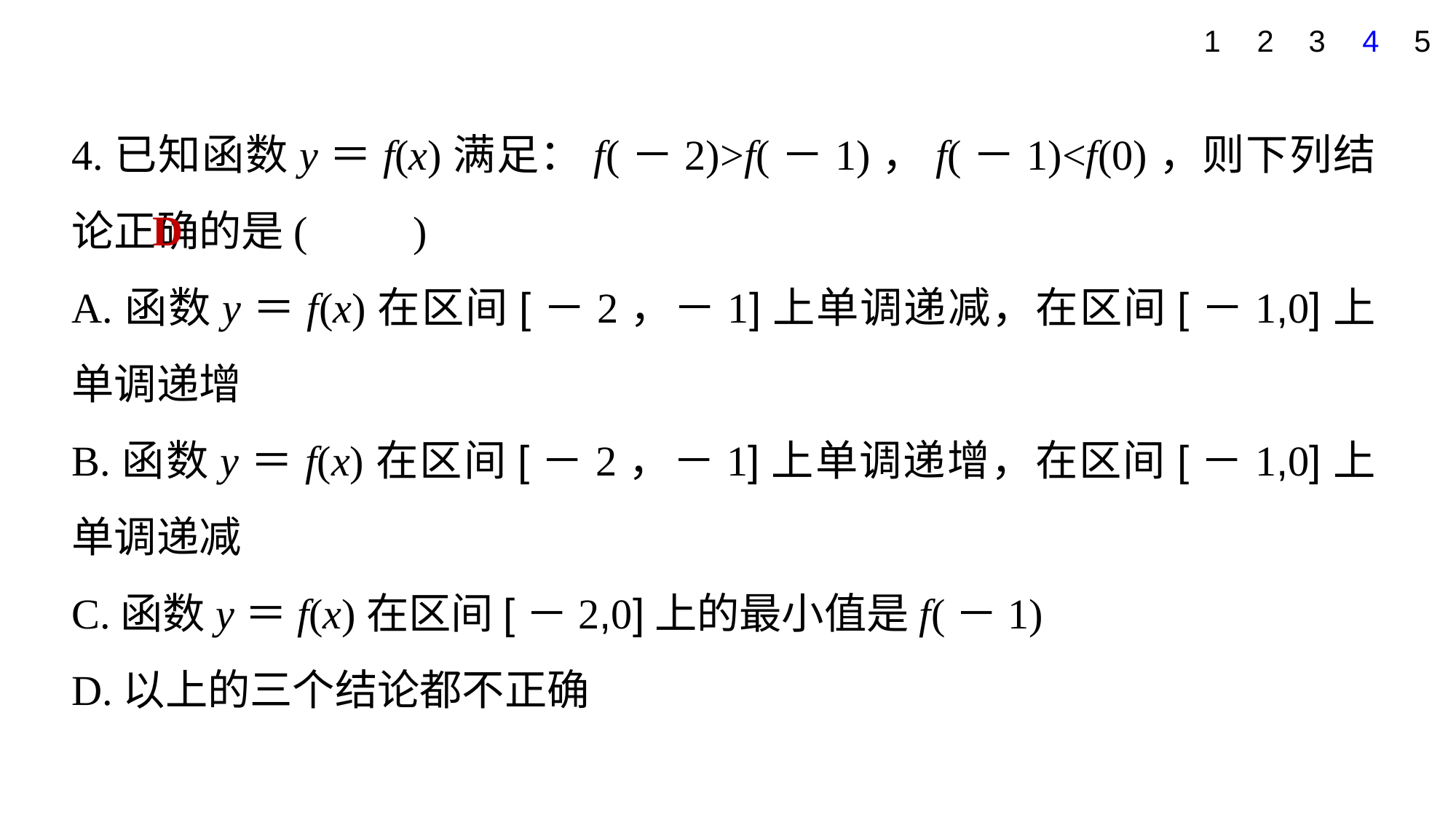

4
5
1
2
3
4.已知函数y＝f(x)满足：f(－2)>f(－1)，f(－1)<f(0)，则下列结论正确的是(　　)
A.函数y＝f(x)在区间[－2，－1]上单调递减，在区间[－1,0]上单调递增
B.函数y＝f(x)在区间[－2，－1]上单调递增，在区间[－1,0]上单调递减
C.函数y＝f(x)在区间[－2,0]上的最小值是f(－1)
D.以上的三个结论都不正确
D